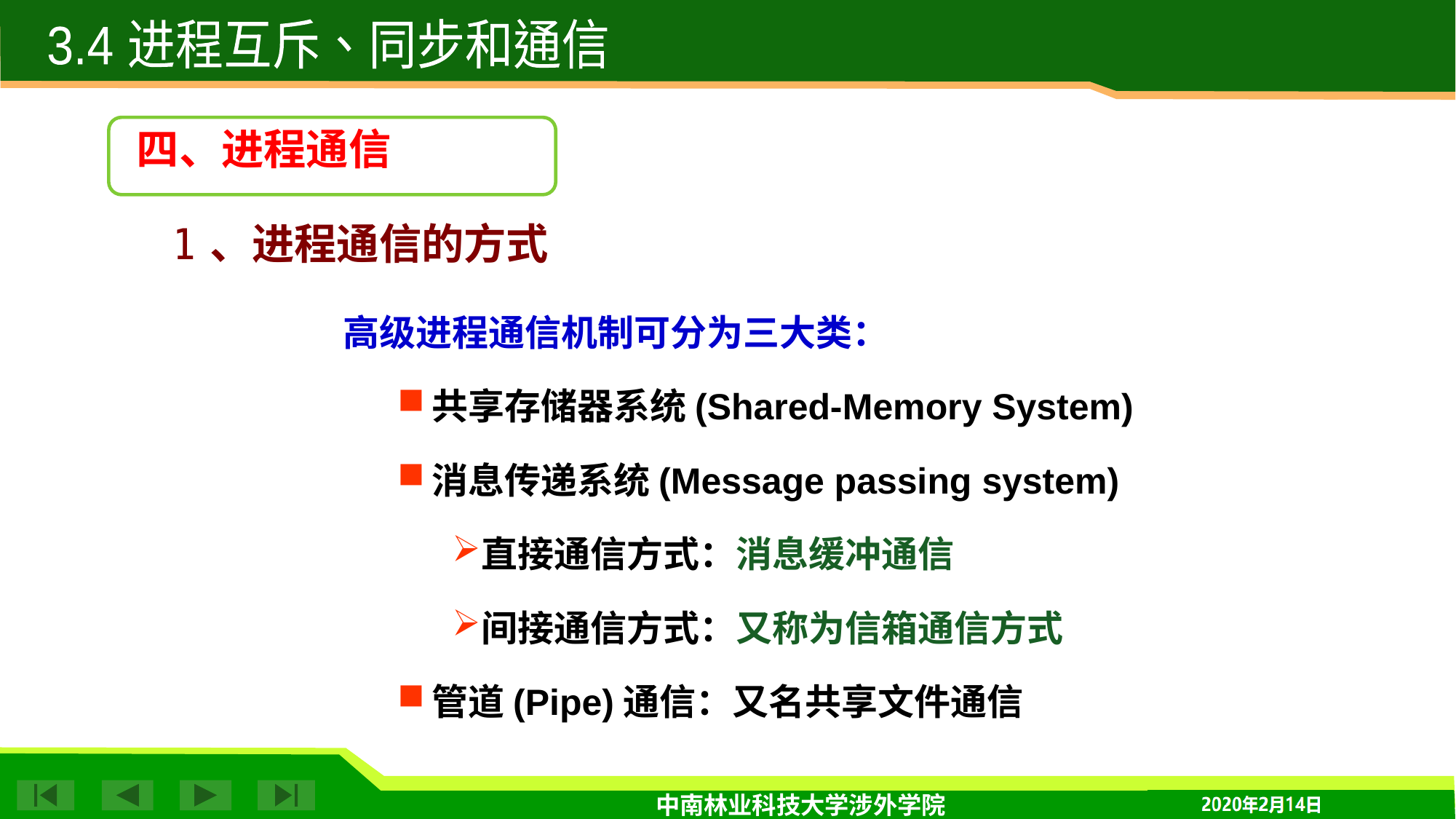

3.4 进程互斥、同步和通信
四、进程通信

# 1、进程通信的方式
高级进程通信机制可分为三大类：
共享存储器系统(Shared-Memory System)
消息传递系统(Message passing system)
直接通信方式：消息缓冲通信
间接通信方式：又称为信箱通信方式
管道(Pipe)通信：又名共享文件通信